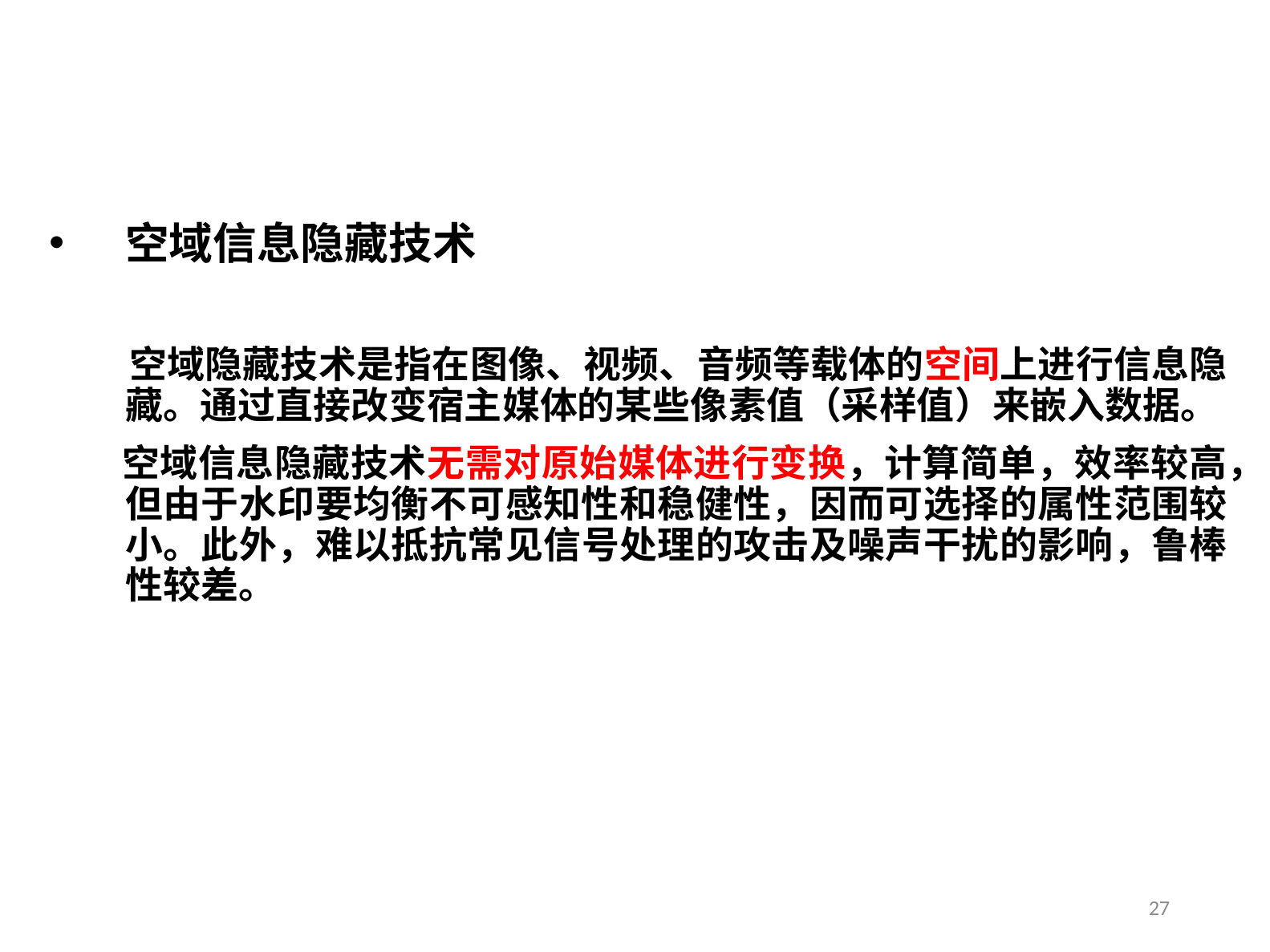

空域信息隐藏技术

        空域隐藏技术是指在图像、视频、音频等载体的空间上进行信息隐藏。通过直接改变宿主媒体的某些像素值（采样值）来嵌入数据。
       空域信息隐藏技术无需对原始媒体进行变换，计算简单，效率较高，但由于水印要均衡不可感知性和稳健性，因而可选择的属性范围较小。此外，难以抵抗常见信号处理的攻击及噪声干扰的影响，鲁棒性较差。

27